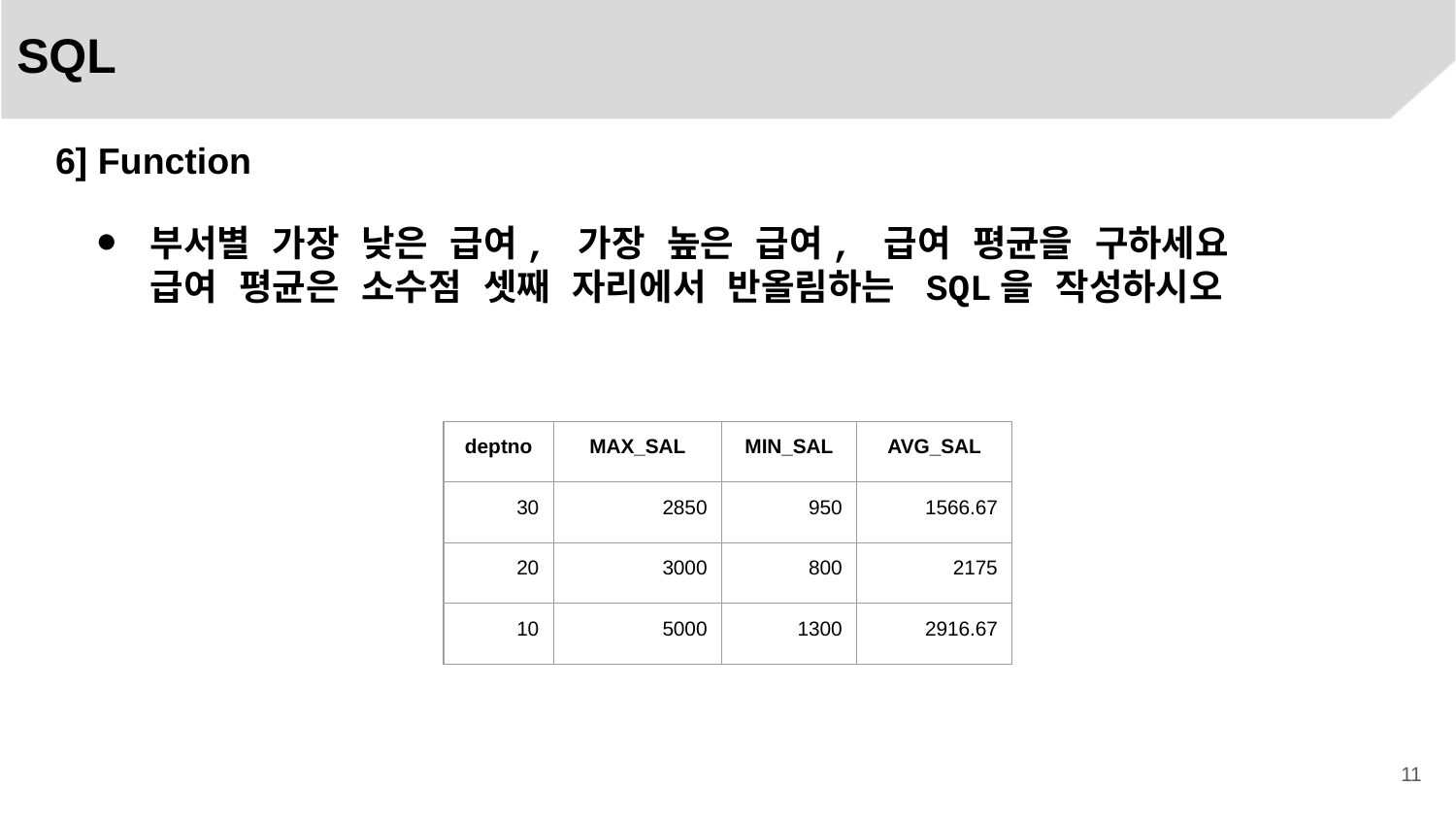

# SQL
6] Function
부서별 가장 낮은 급여, 가장 높은 급여, 급여 평균을 구하세요
급여 평균은 소수점 셋째 자리에서 반올림하는 SQL을 작성하시오

| deptno | MAX\_SAL | MIN\_SAL | AVG\_SAL |
| --- | --- | --- | --- |
| 30 | 2850 | 950 | 1566.67 |
| 20 | 3000 | 800 | 2175 |
| 10 | 5000 | 1300 | 2916.67 |
11